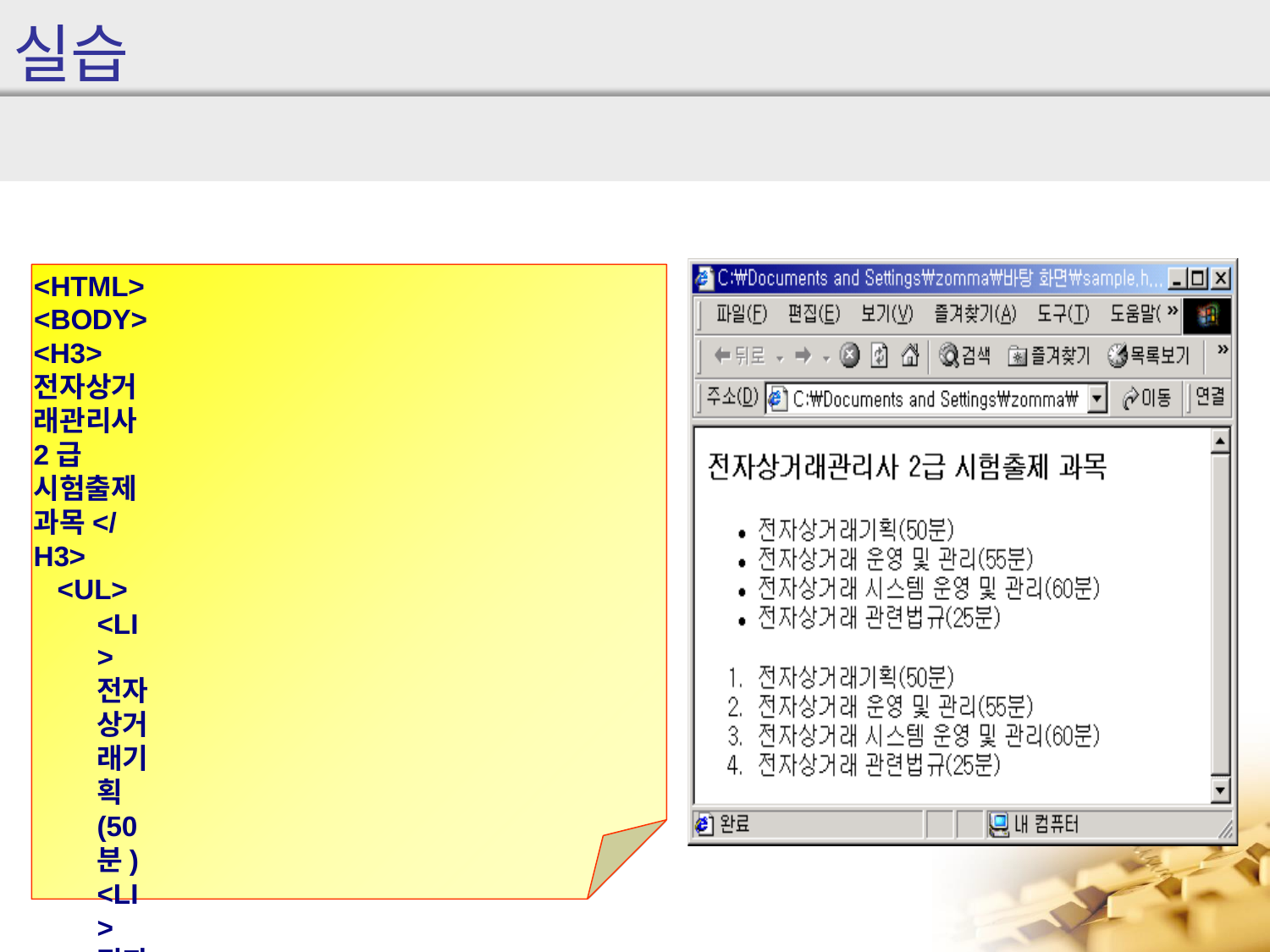

실습

<HTML>
<BODY>
<H3>전자상거래관리사 2급 시험출제 과목</H3>
<UL>
<LI>전자상거래기획(50분)
<LI>전자상거래 운영 및 관리(55분)
<LI>전자상거래 시스템 운영 및 관리(60분)
<LI>전자상거래 관련법규(25분)
</UL>
<P>
<OL>
<LI>전자상거래기획(50분)
<LI>전자상거래 운영 및 관리(55분)
<LI>전자상거래 시스템 운영 및 관리(60분)
<LI>전자상거래 관련법규(25분)
</OL>
</BODY>
</HTML>